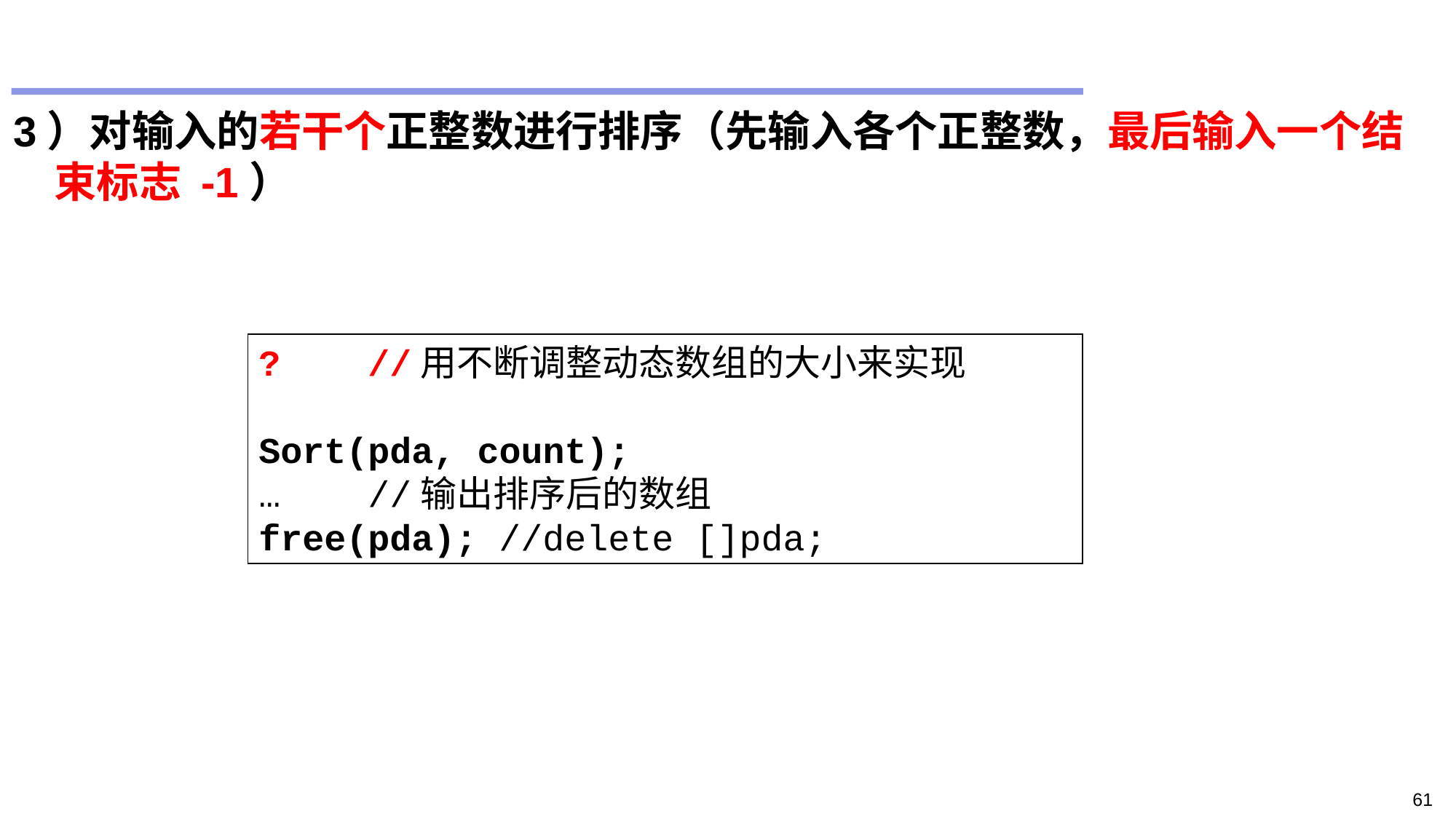

#
3）对输入的若干个正整数进行排序（先输入各个正整数，最后输入一个结束标志 -1）

?	//用不断调整动态数组的大小来实现

Sort(pda, count);
…	//输出排序后的数组
free(pda); //delete []pda;
61